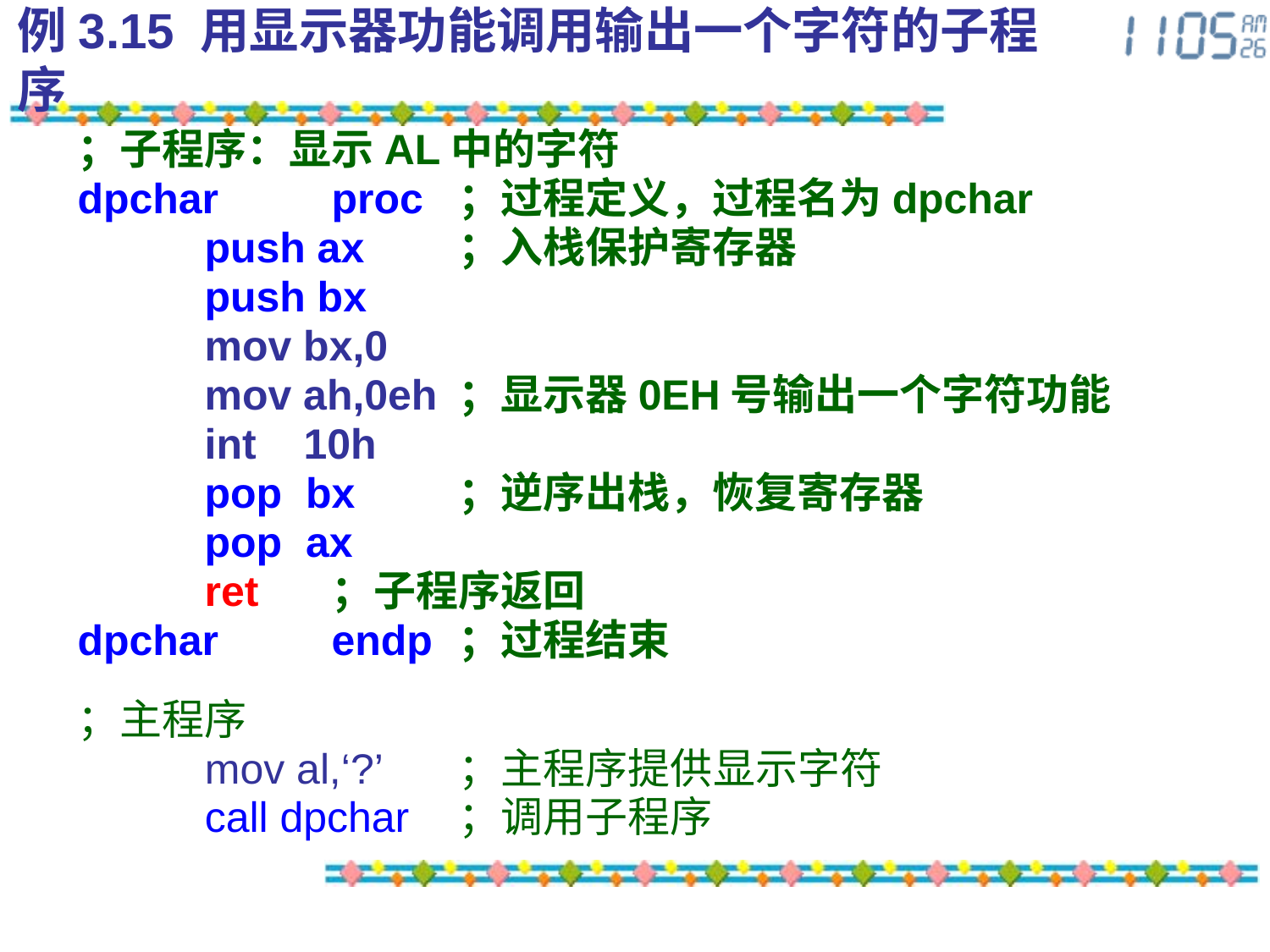

# 例3.15 用显示器功能调用输出一个字符的子程序
；子程序：显示AL中的字符
dpchar	proc	；过程定义，过程名为dpchar
	push ax	；入栈保护寄存器
	push bx
	mov bx,0
	mov ah,0eh	；显示器0EH号输出一个字符功能
	int    10h
	pop  bx	；逆序出栈，恢复寄存器
	pop  ax
	ret	；子程序返回
dpchar	endp	；过程结束
；主程序
	mov al,‘?’	；主程序提供显示字符
	call dpchar	；调用子程序